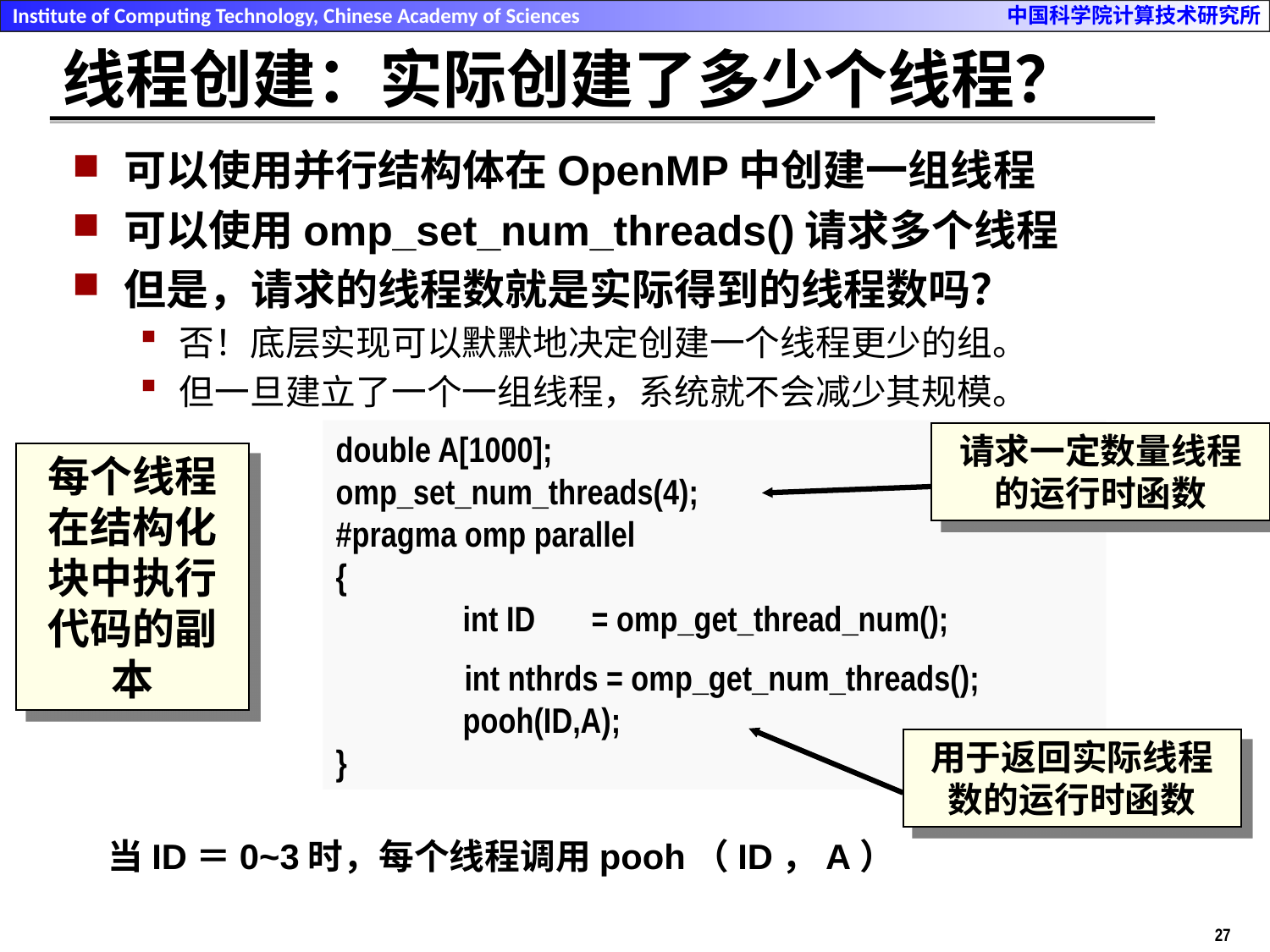

# 线程创建：实际创建了多少个线程？
可以使用并行结构体在OpenMP中创建一组线程
可以使用omp_set_num_threads()请求多个线程
但是，请求的线程数就是实际得到的线程数吗？
否！底层实现可以默默地决定创建一个线程更少的组。
但一旦建立了一个一组线程，系统就不会减少其规模。
double A[1000];
omp_set_num_threads(4);
#pragma omp parallel
{
	int ID       = omp_get_thread_num();
                int nthrds = omp_get_num_threads();
    	pooh(ID,A);
}
请求一定数量线程的运行时函数

每个线程在结构化块中执行代码的副本

用于返回实际线程数的运行时函数
当ID＝0~3时，每个线程调用pooh（ID，A）